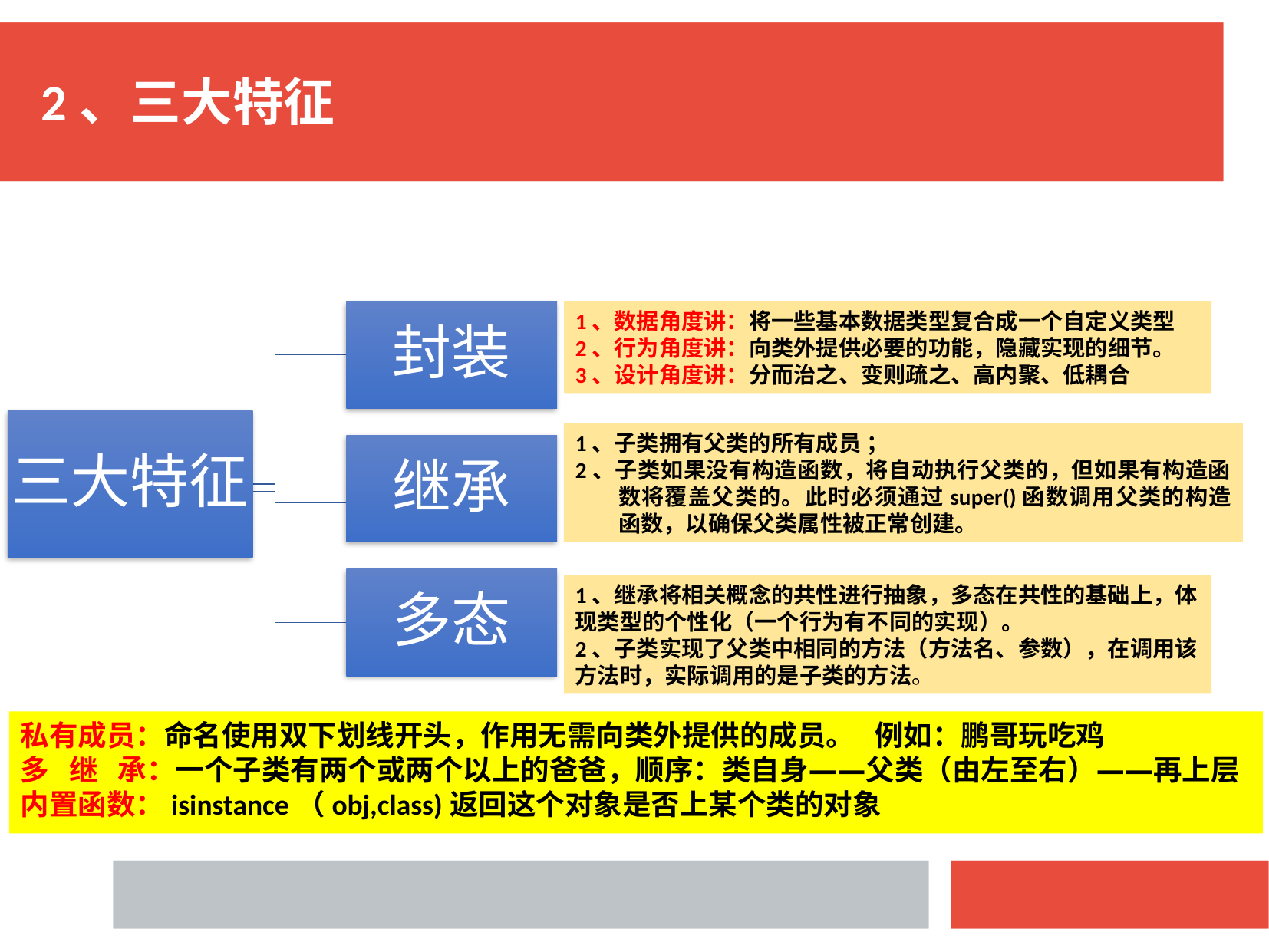

2、三大特征
封装

三大特征
继承

多态
1、数据角度讲：将一些基本数据类型复合成一个自定义类型
2、行为角度讲：向类外提供必要的功能，隐藏实现的细节。
3、设计角度讲：分而治之、变则疏之、高内聚、低耦合
1、子类拥有父类的所有成员 ；
2、子类如果没有构造函数，将自动执行父类的，但如果有构造函数将覆盖父类的。此时必须通过super()函数调用父类的构造函数，以确保父类属性被正常创建。
1、继承将相关概念的共性进行抽象，多态在共性的基础上，体现类型的个性化（一个行为有不同的实现）。
2、子类实现了父类中相同的方法（方法名、参数），在调用该方法时，实际调用的是子类的方法。
私有成员：命名使用双下划线开头，作用无需向类外提供的成员。  例如：鹏哥玩吃鸡
多  继  承：一个子类有两个或两个以上的爸爸，顺序：类自身——父类（由左至右）——再上层
内置函数：isinstance（obj,class)返回这个对象是否上某个类的对象